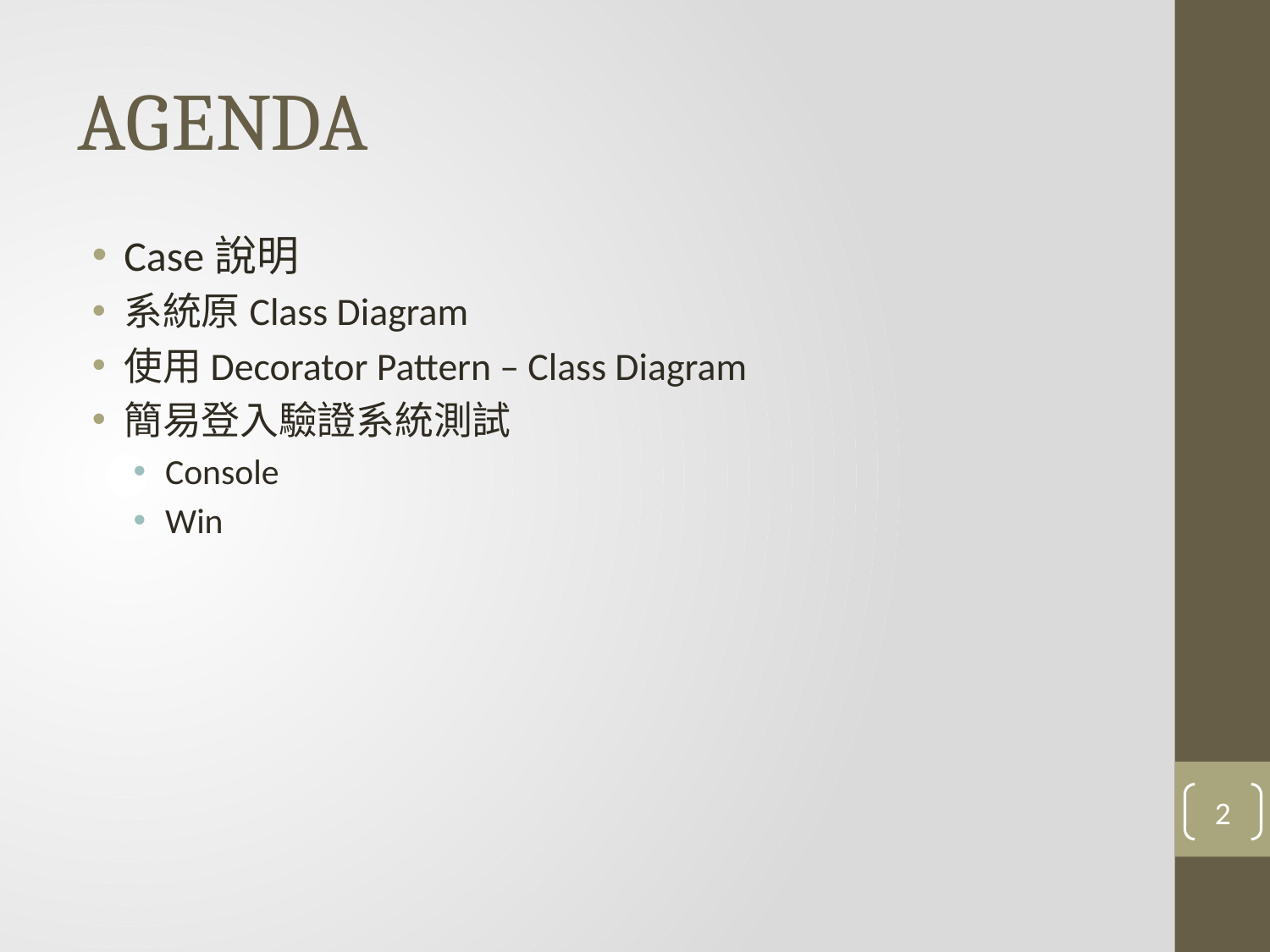

# AGENDA
Case說明
系統原Class Diagram
使用Decorator Pattern – Class Diagram
簡易登入驗證系統測試
Console
Win

2